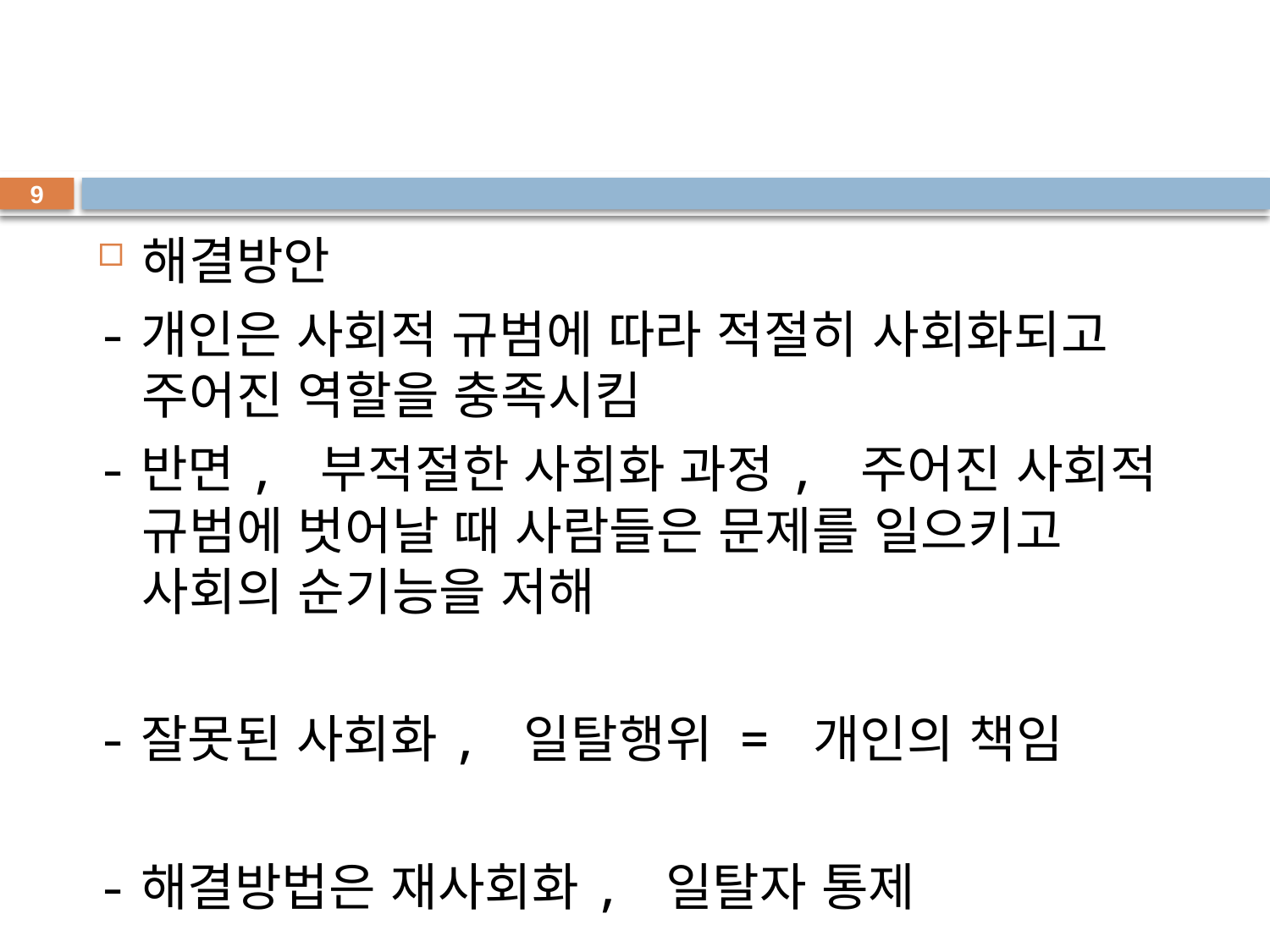

#
9
해결방안
-개인은 사회적 규범에 따라 적절히 사회화되고 주어진 역할을 충족시킴
-반면, 부적절한 사회화 과정, 주어진 사회적 규범에 벗어날 때 사람들은 문제를 일으키고 사회의 순기능을 저해

-잘못된 사회화, 일탈행위 = 개인의 책임

-해결방법은 재사회화, 일탈자 통제